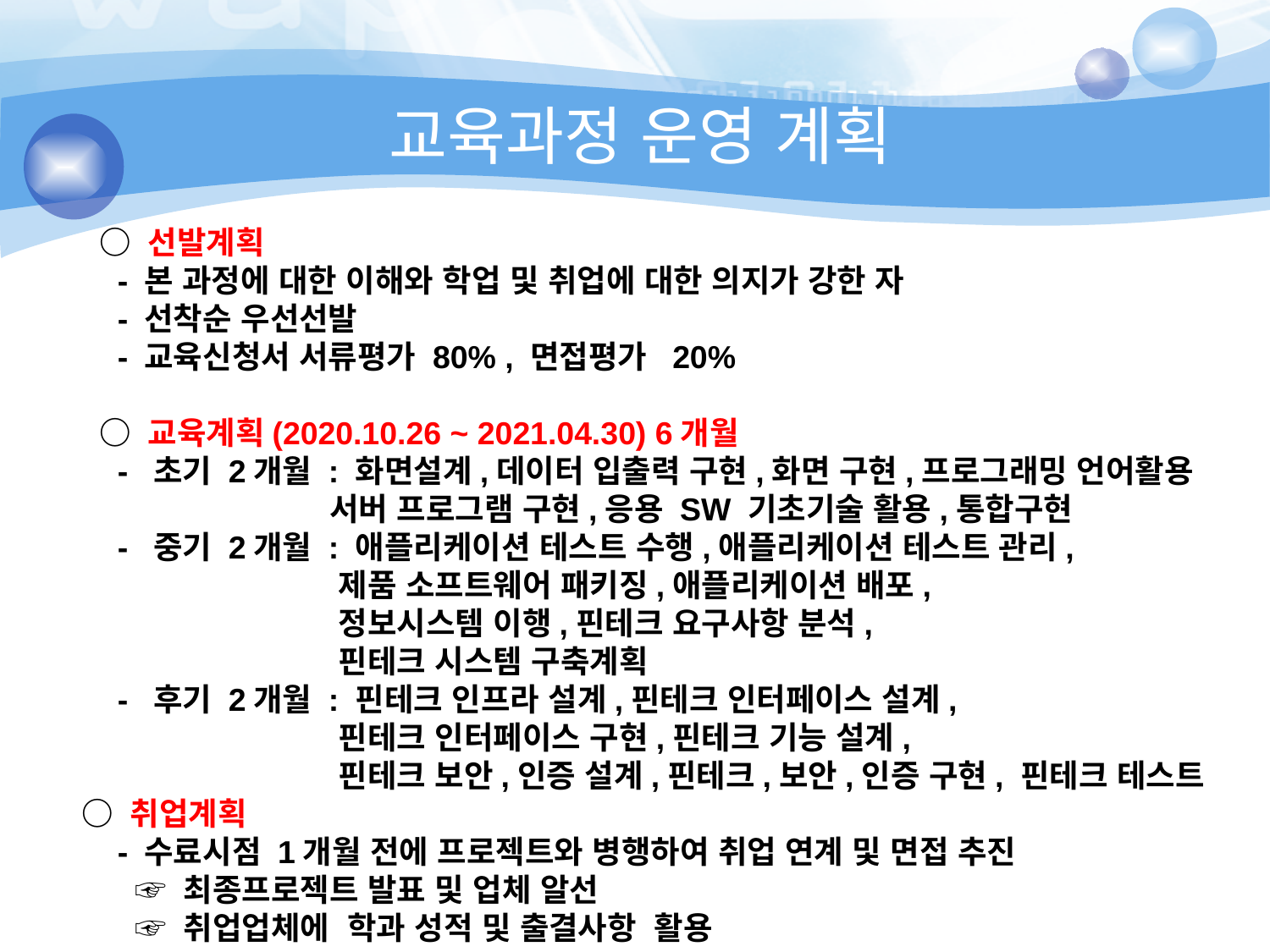

# 교육과정 운영 계획
  ○ 선발계획
    - 본 과정에 대한 이해와 학업 및 취업에 대한 의지가 강한 자
    - 선착순 우선선발
    - 교육신청서 서류평가 80% , 면접평가  20%

  ○ 교육계획(2020.10.26 ~ 2021.04.30) 6개월
    -  초기 2개월 : 화면설계,데이터 입출력 구현,화면 구현,프로그래밍 언어활용
                           서버 프로그램 구현,응용 SW 기초기술 활용,통합구현
    -  중기 2개월 : 애플리케이션 테스트 수행,애플리케이션 테스트 관리,
                            제품 소프트웨어 패키징,애플리케이션 배포,
                            정보시스템 이행,핀테크 요구사항 분석,
                            핀테크 시스템 구축계획
    -  후기 2개월 : 핀테크 인프라 설계,핀테크 인터페이스 설계,
                            핀테크 인터페이스 구현,핀테크 기능 설계,
                            핀테크 보안,인증 설계,핀테크,보안,인증 구현, 핀테크 테스트
○ 취업계획
    - 수료시점 1개월 전에 프로젝트와 병행하여 취업 연계 및 면접 추진
      ☞ 최종프로젝트 발표 및 업체 알선
      ☞ 취업업체에  학과 성적 및 출결사항  활용